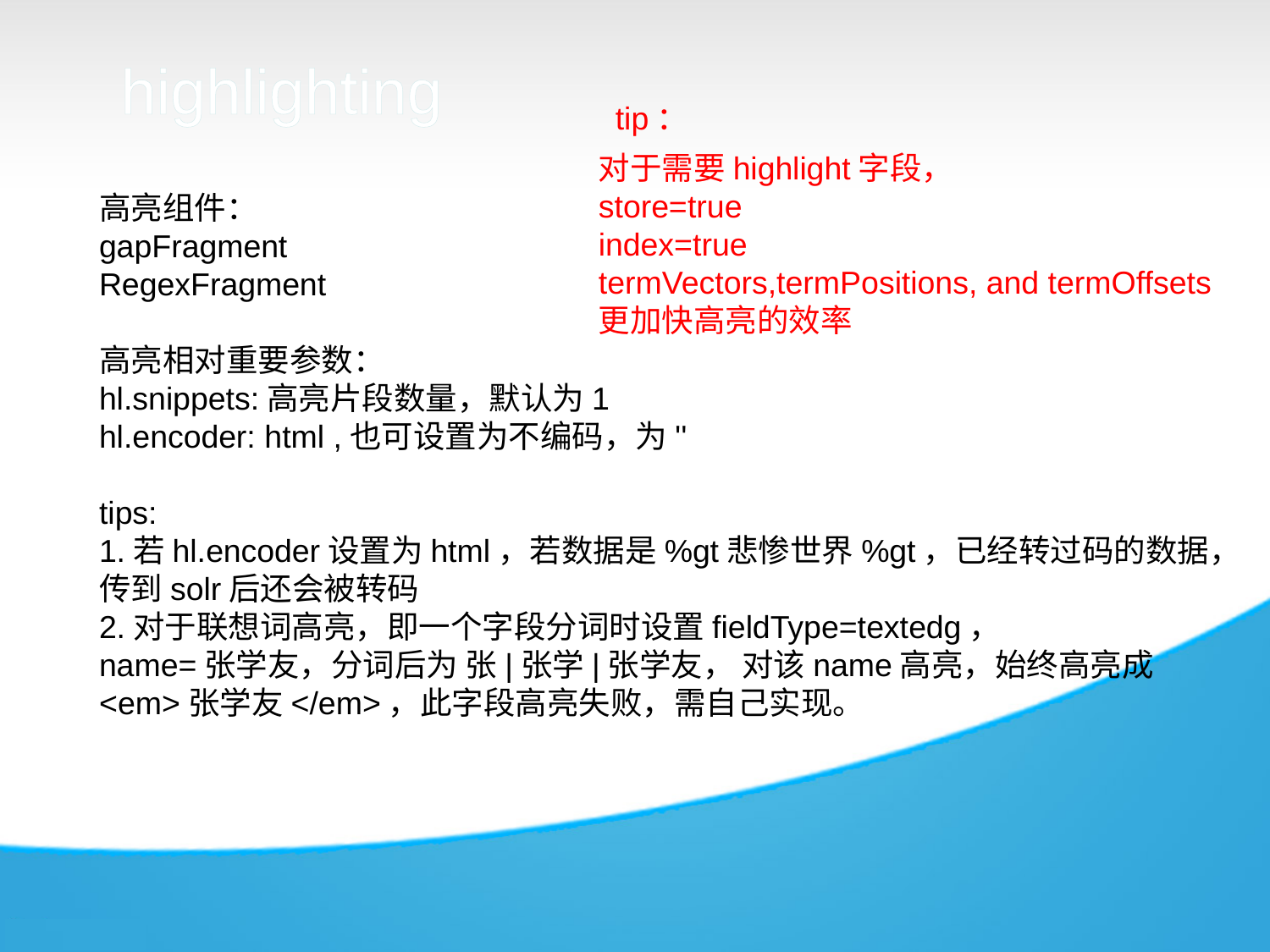

highlighting
tip：

对于需要highlight字段，
store=true
index=true
termVectors,termPositions, and termOffsets
更加快高亮的效率

高亮组件：
gapFragment
RegexFragment

高亮相对重要参数：
hl.snippets:高亮片段数量，默认为1
hl.encoder: html ,也可设置为不编码，为''

tips:
1.若hl.encoder设置为html，若数据是%gt悲惨世界%gt，已经转过码的数据，
传到solr后还会被转码
2.对于联想词高亮，即一个字段分词时设置fieldType=textedg，
name=张学友，分词后为 张|张学|张学友， 对该name高亮，始终高亮成
<em>张学友</em>，此字段高亮失败，需自己实现。